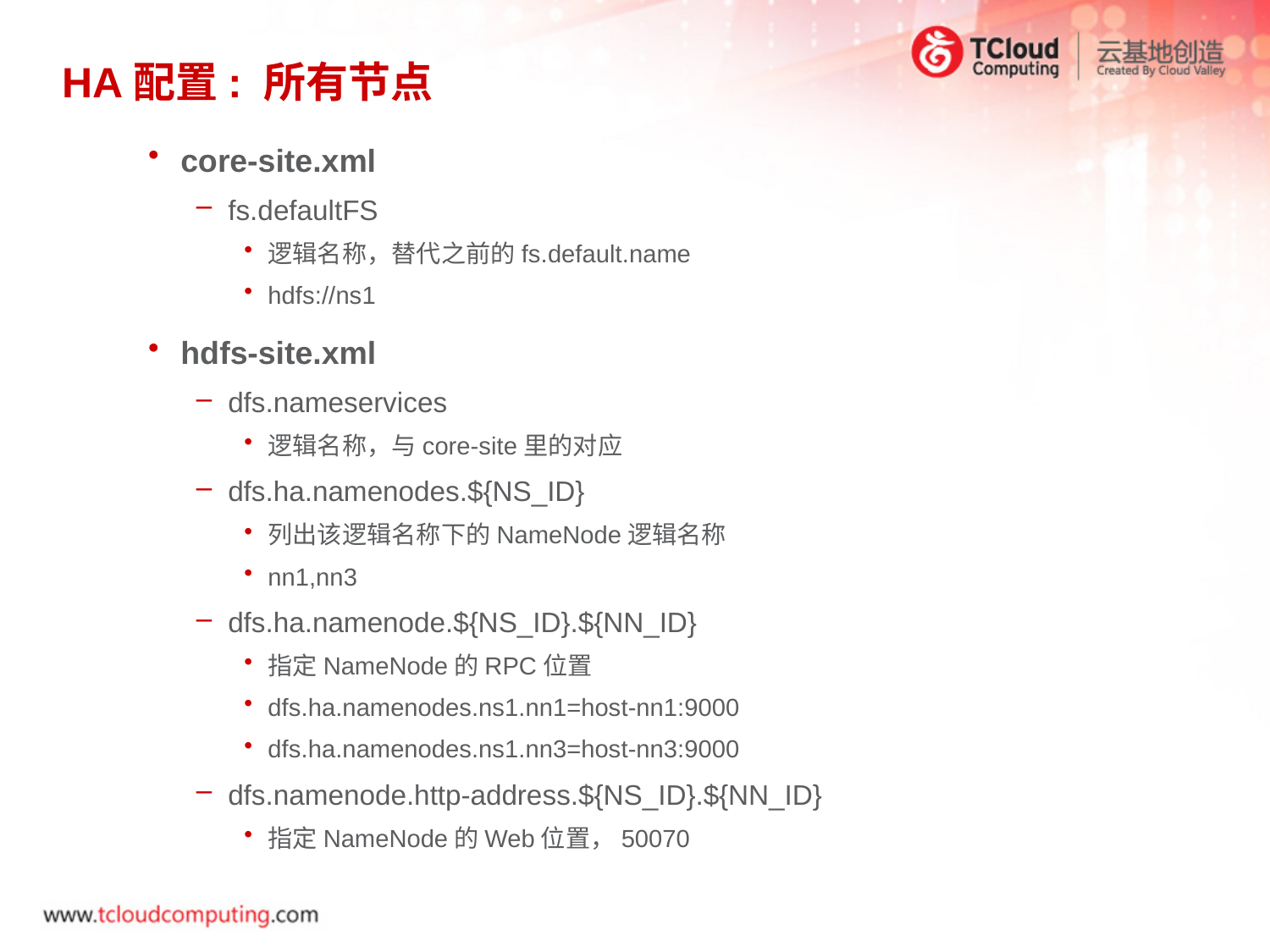

# HA配置: 所有节点
core-site.xml
fs.defaultFS
逻辑名称，替代之前的fs.default.name
hdfs://ns1
hdfs-site.xml
dfs.nameservices
逻辑名称，与core-site里的对应
dfs.ha.namenodes.${NS_ID}
列出该逻辑名称下的NameNode逻辑名称
nn1,nn3
dfs.ha.namenode.${NS_ID}.${NN_ID}
指定NameNode的RPC位置
dfs.ha.namenodes.ns1.nn1=host-nn1:9000
dfs.ha.namenodes.ns1.nn3=host-nn3:9000
dfs.namenode.http-address.${NS_ID}.${NN_ID}
指定NameNode的Web位置，50070